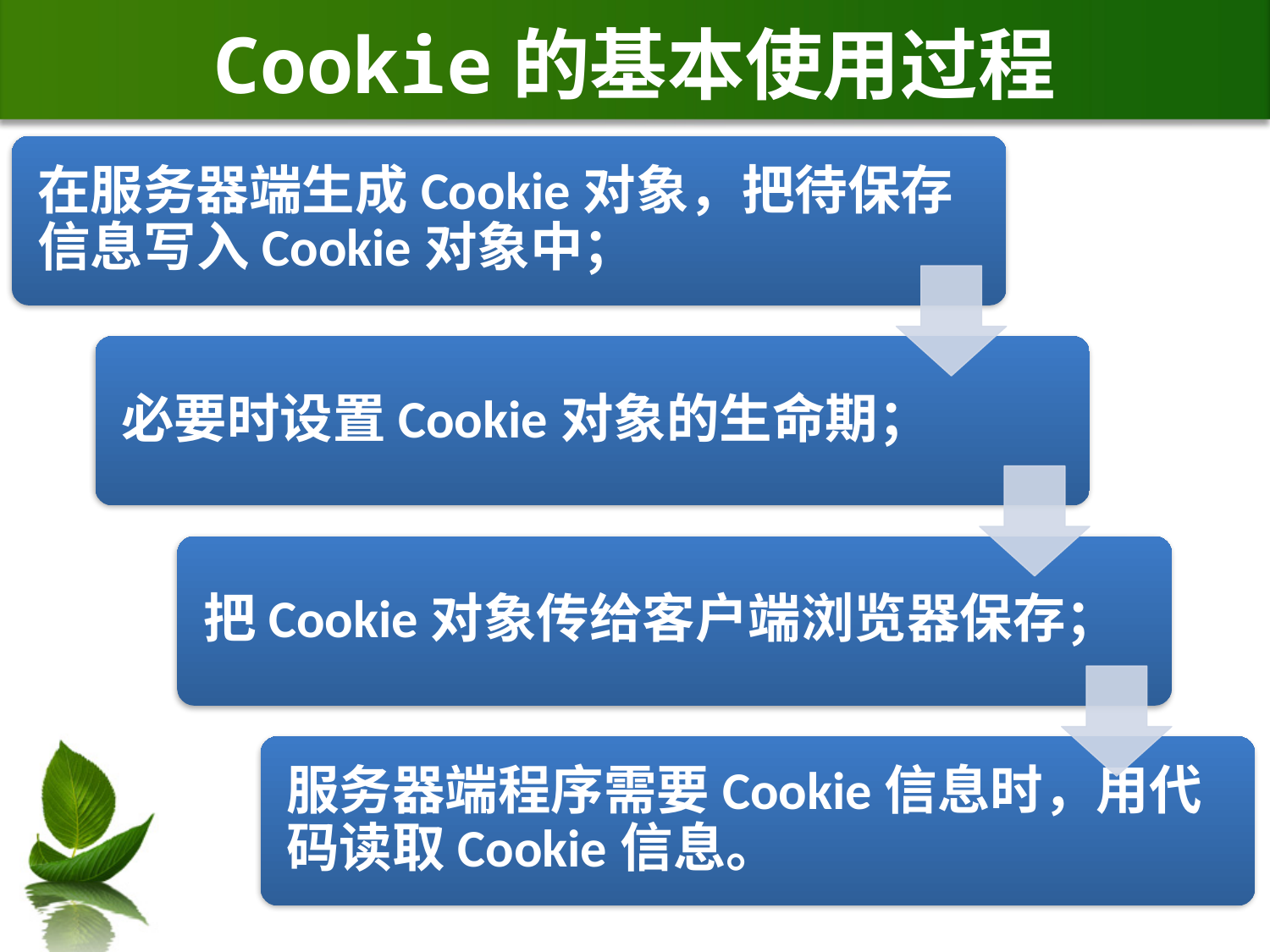

# Cookie的基本使用过程
在服务器端生成Cookie对象，把待保存信息写入Cookie对象中；
必要时设置Cookie对象的生命期；
把Cookie对象传给客户端浏览器保存；
服务器端程序需要Cookie信息时，用代码读取Cookie信息。